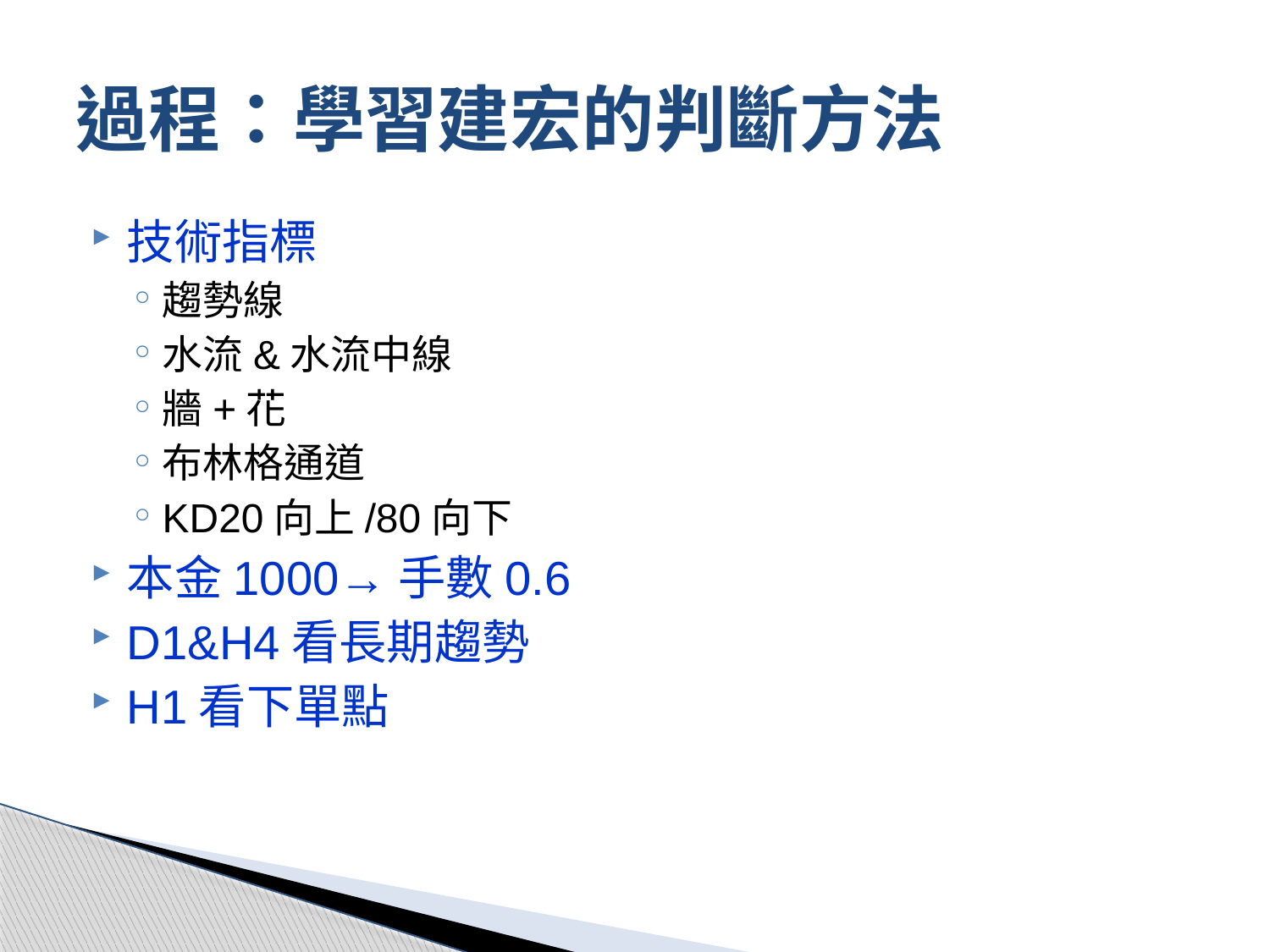

# 過程：學習建宏的判斷方法
技術指標
趨勢線
水流&水流中線
牆+花
布林格通道
KD20向上/80向下
本金1000→手數0.6
D1&H4看長期趨勢
H1看下單點